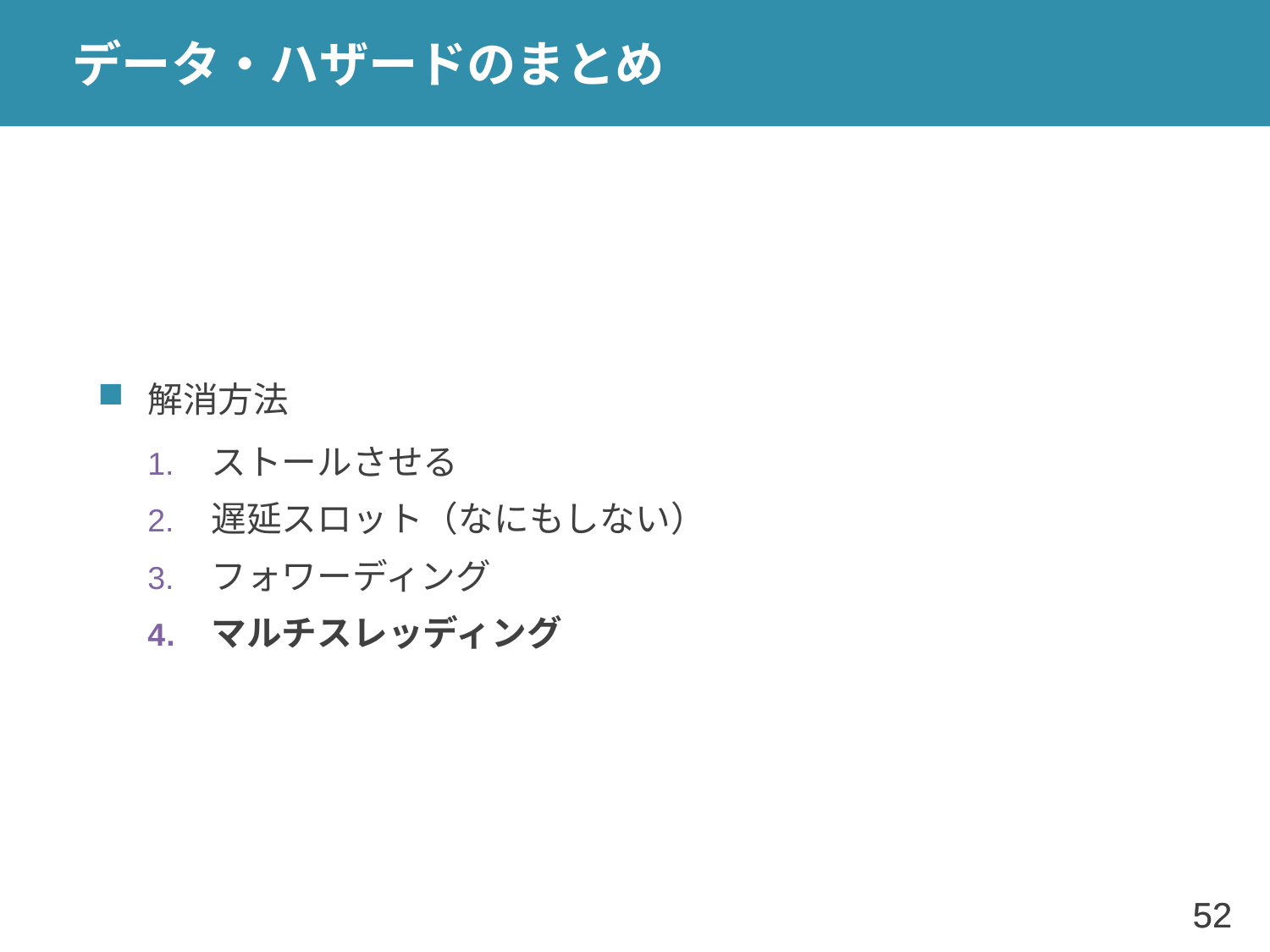

# データ・ハザードのまとめ
解消方法
ストールさせる
遅延スロット（なにもしない）
フォワーディング
マルチスレッディング